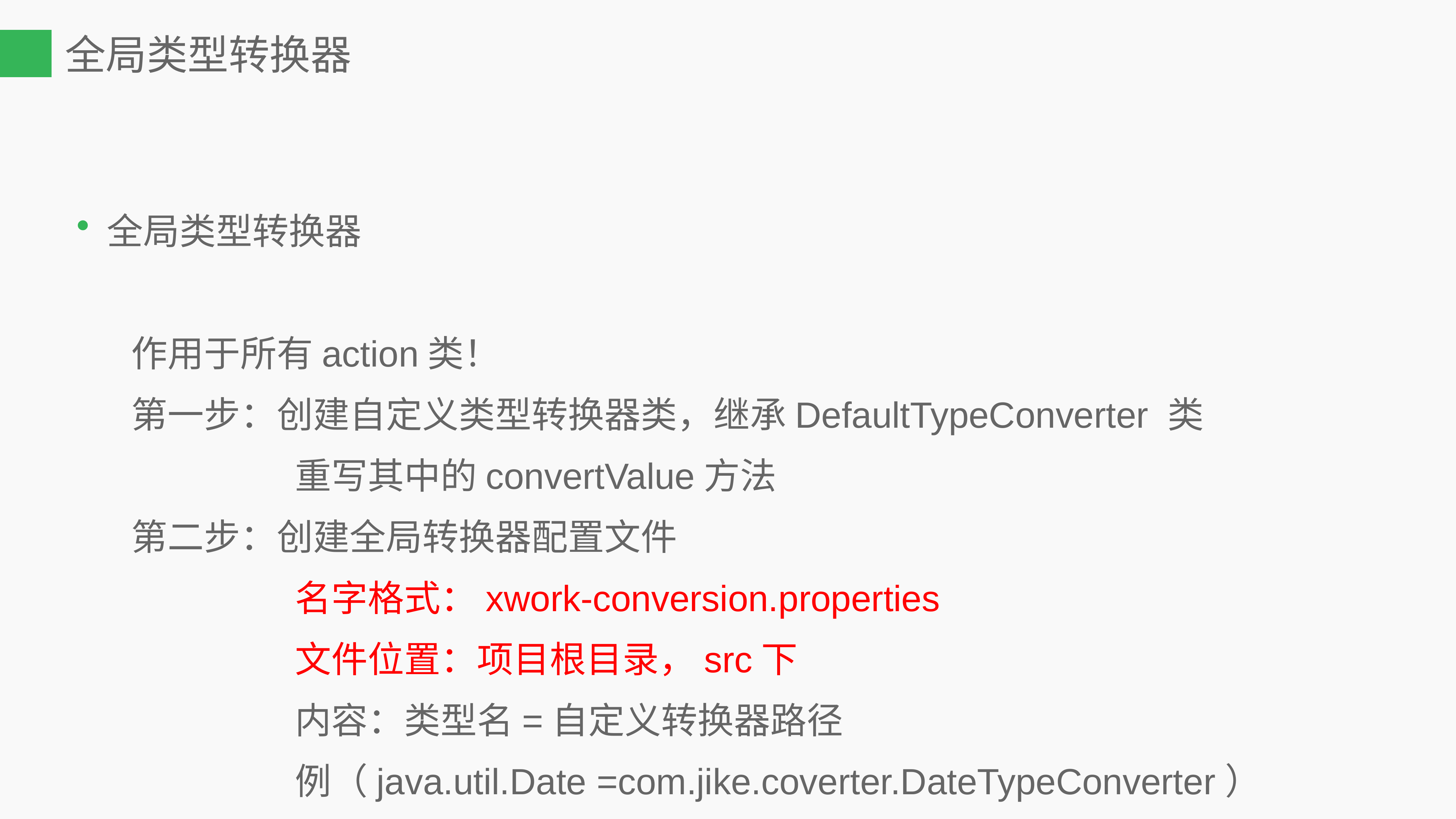

全局类型转换器

全局类型转换器

	作用于所有action类！
	第一步：创建自定义类型转换器类，继承DefaultTypeConverter 类
				重写其中的convertValue方法
	第二步：创建全局转换器配置文件
				名字格式：xwork-conversion.properties
				文件位置：项目根目录，src下
				内容：类型名=自定义转换器路径
				例（java.util.Date =com.jike.coverter.DateTypeConverter）